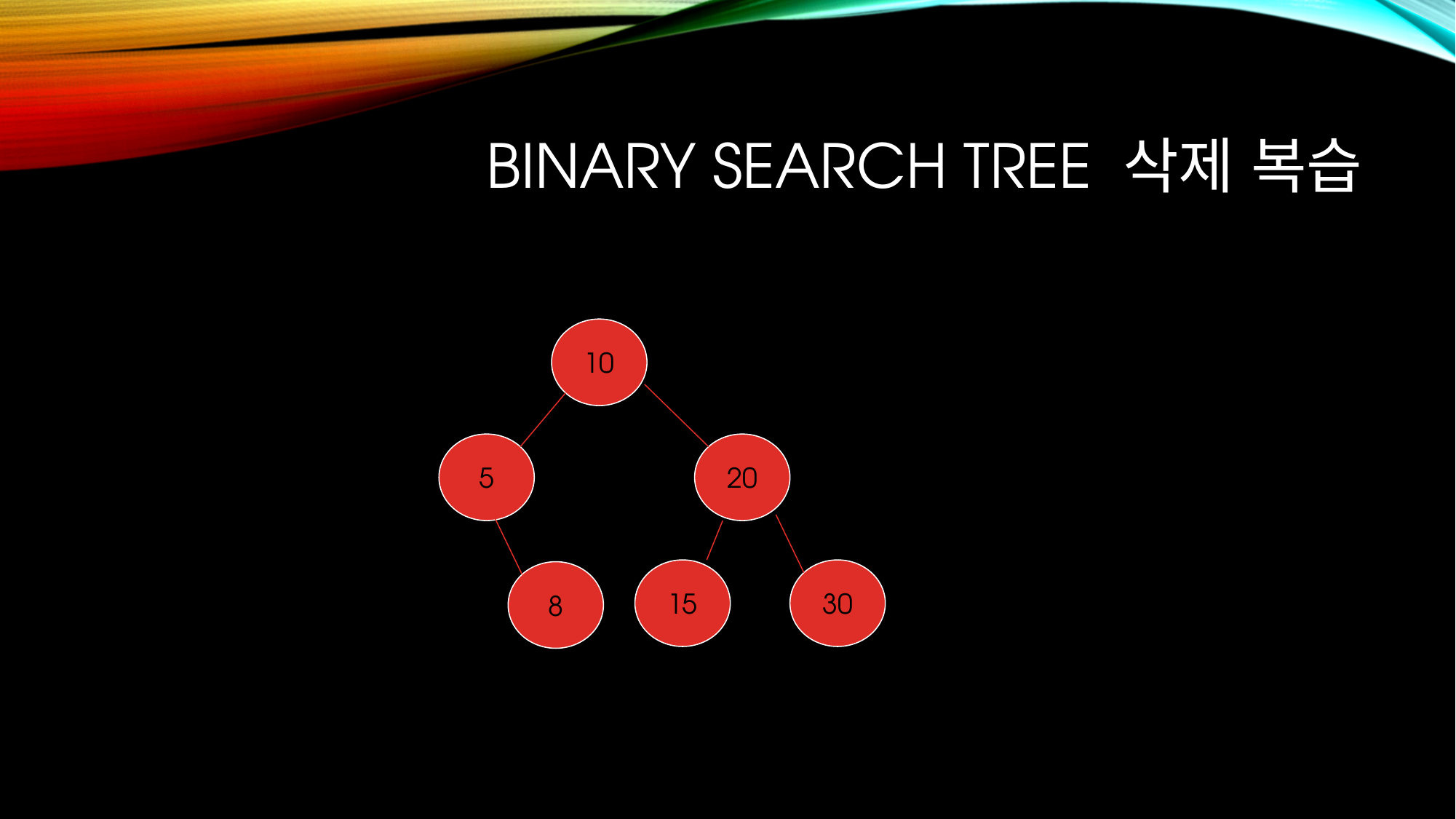

# Binary search tree 삭제 복습
10
5
20
15
30
8